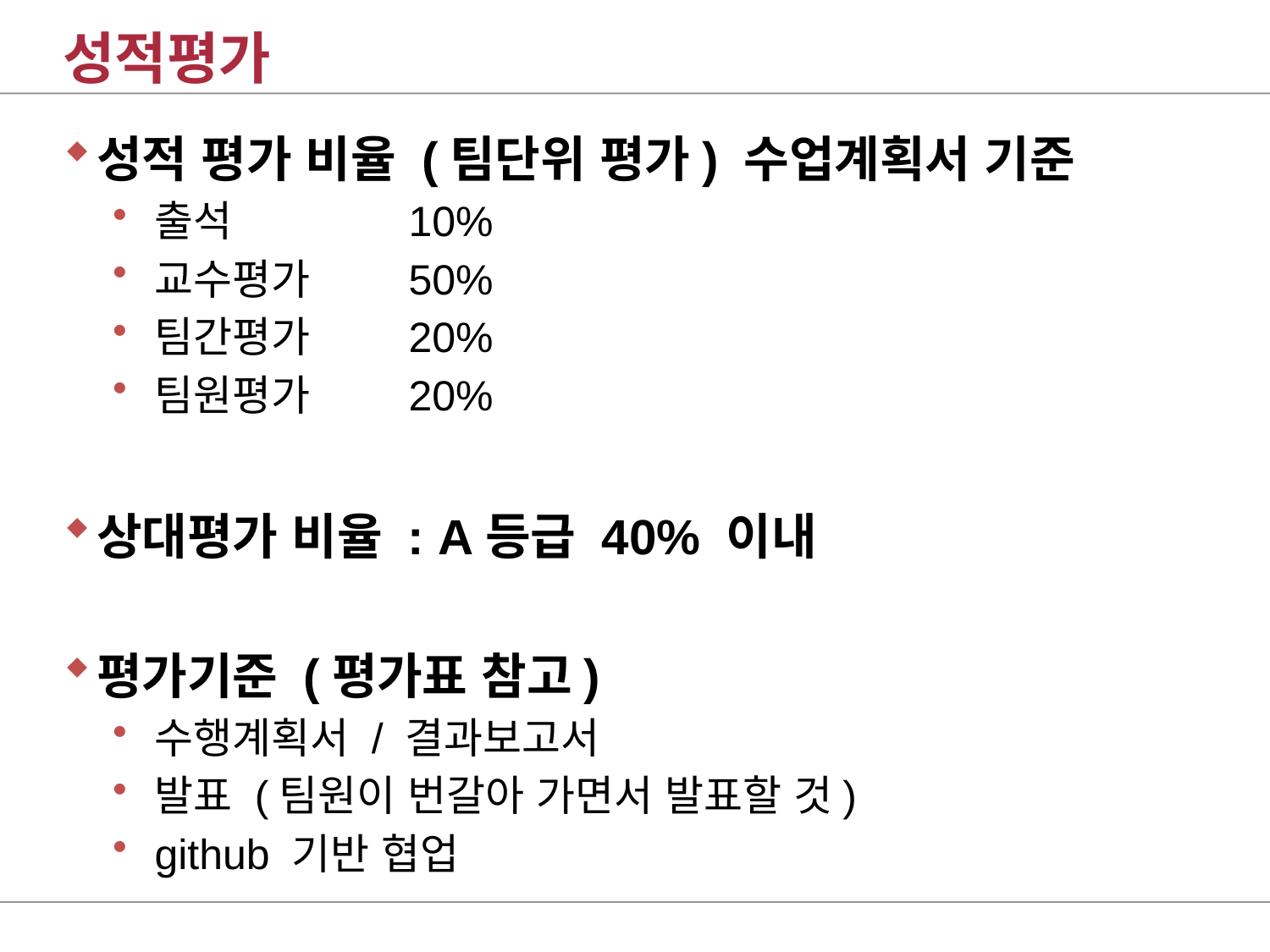

# 성적평가
성적 평가 비율 (팀단위 평가) 수업계획서 기준
출석		10%
교수평가	50%
팀간평가	20%
팀원평가	20%

상대평가 비율 : A등급 40% 이내

평가기준 (평가표 참고)
수행계획서 / 결과보고서
발표 (팀원이 번갈아 가면서 발표할 것)
github 기반 협업